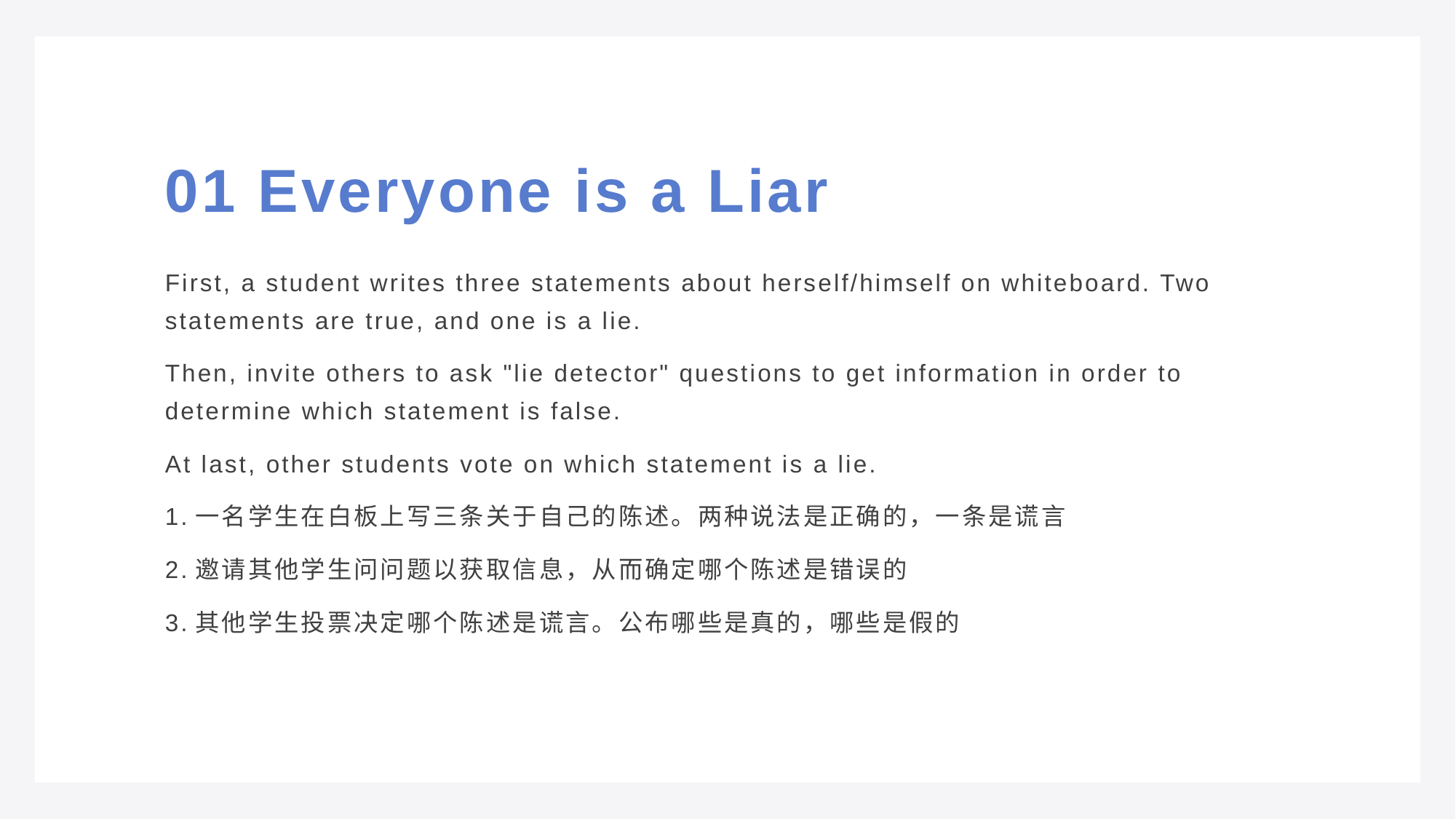

# 01 Everyone is a Liar
First, a student writes three statements about herself/himself on whiteboard. Two statements are true, and one is a lie.
Then, invite others to ask "lie detector" questions to get information in order to determine which statement is false.
At last, other students vote on which statement is a lie.
1.一名学生在白板上写三条关于自己的陈述。两种说法是正确的，一条是谎言
2.邀请其他学生问问题以获取信息，从而确定哪个陈述是错误的
3.其他学生投票决定哪个陈述是谎言。公布哪些是真的，哪些是假的